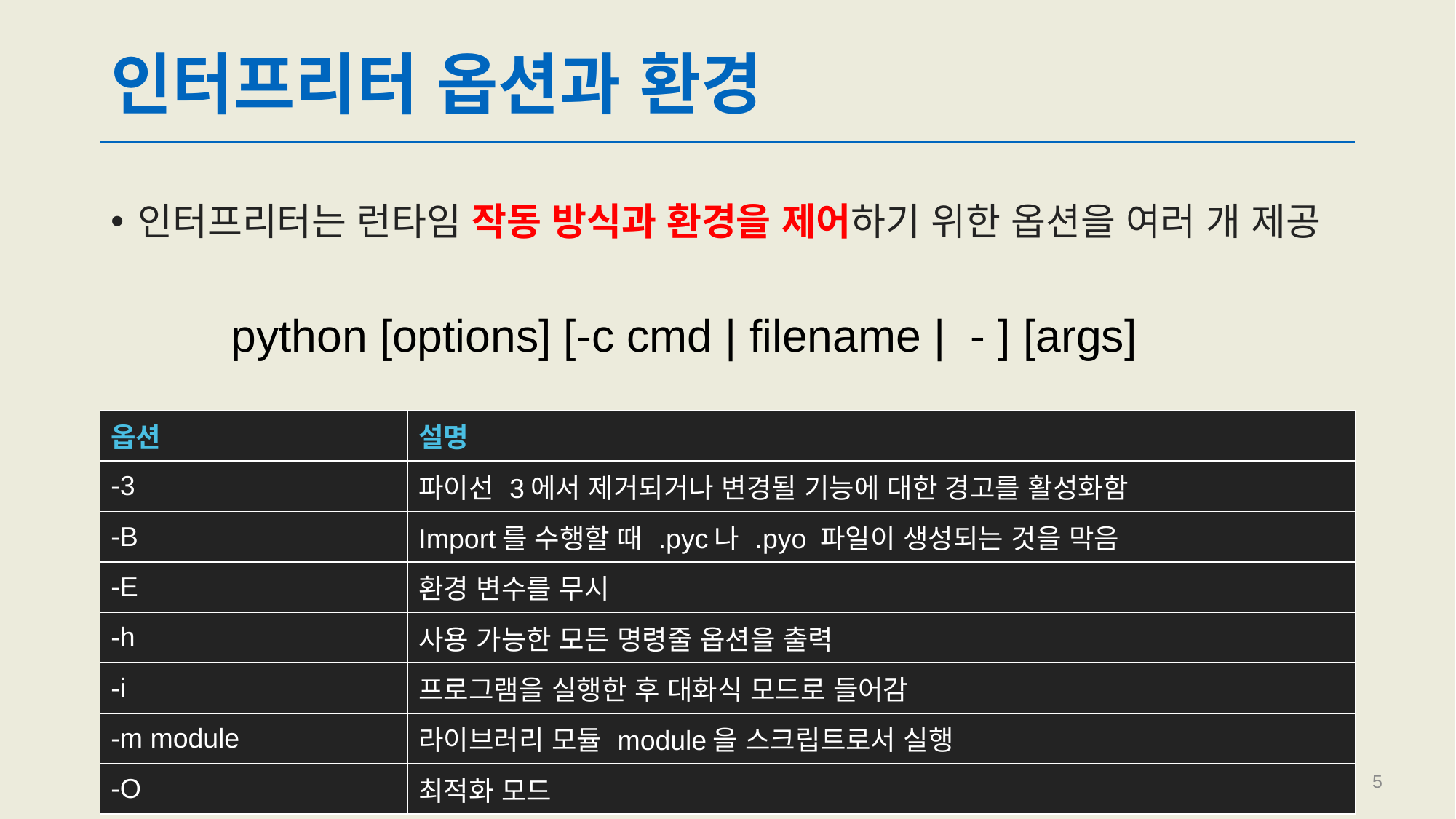

# 인터프리터 옵션과 환경
인터프리터는 런타임 작동 방식과 환경을 제어하기 위한 옵션을 여러 개 제공
python [options] [-c cmd | filename |  - ] [args]
| 옵션 | 설명 |
| --- | --- |
| -3 | 파이선 3에서 제거되거나 변경될 기능에 대한 경고를 활성화함 |
| -B | Import를 수행할 때 .pyc나 .pyo 파일이 생성되는 것을 막음 |
| -E | 환경 변수를 무시 |
| -h | 사용 가능한 모든 명령줄 옵션을 출력 |
| -i | 프로그램을 실행한 후 대화식 모드로 들어감 |
| -m module | 라이브러리 모듈 module을 스크립트로서 실행 |
| -O | 최적화 모드 |
5